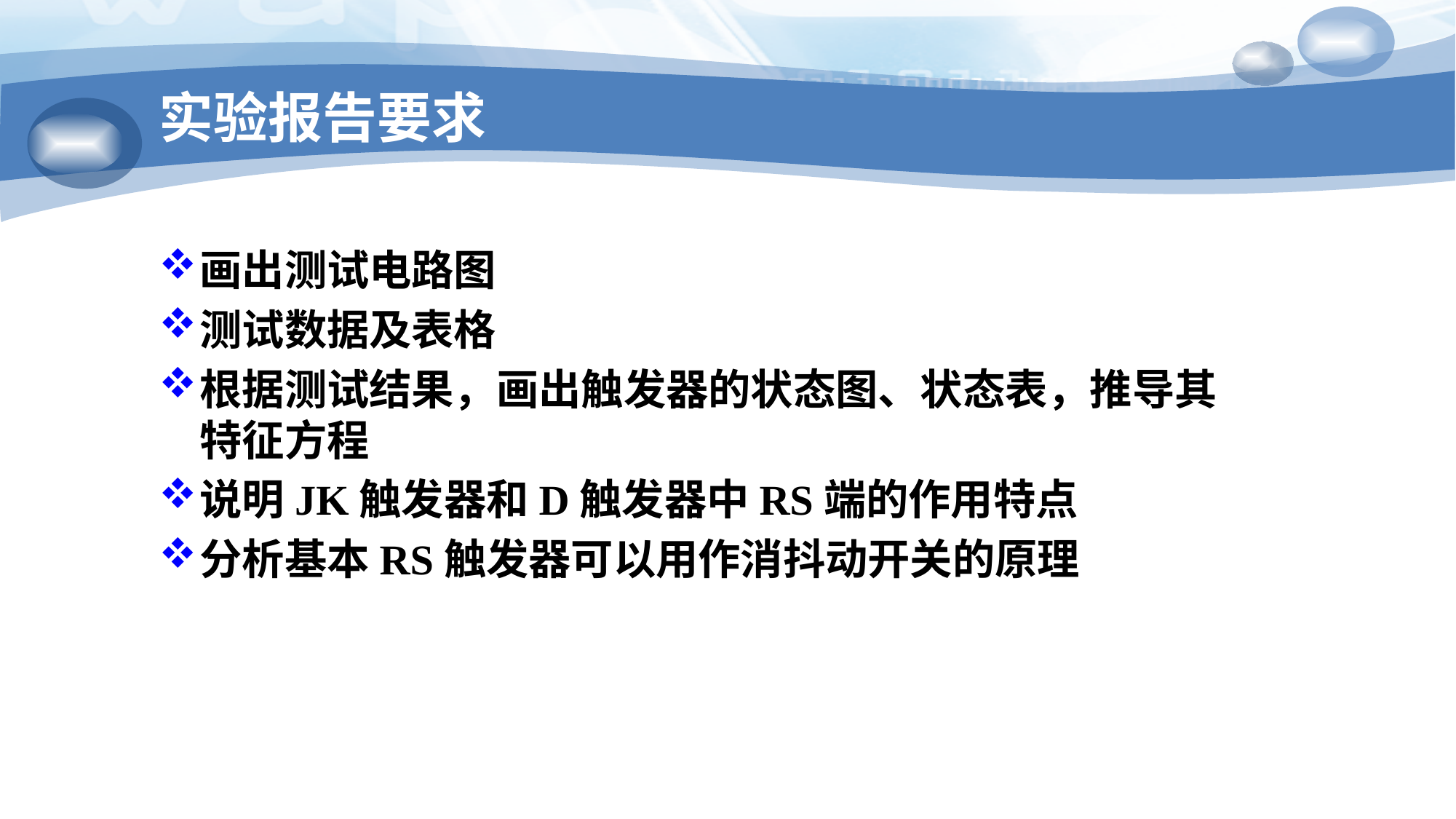

# 实验报告要求
画出测试电路图
测试数据及表格
根据测试结果，画出触发器的状态图、状态表，推导其特征方程
说明JK触发器和D触发器中RS端的作用特点
分析基本RS触发器可以用作消抖动开关的原理